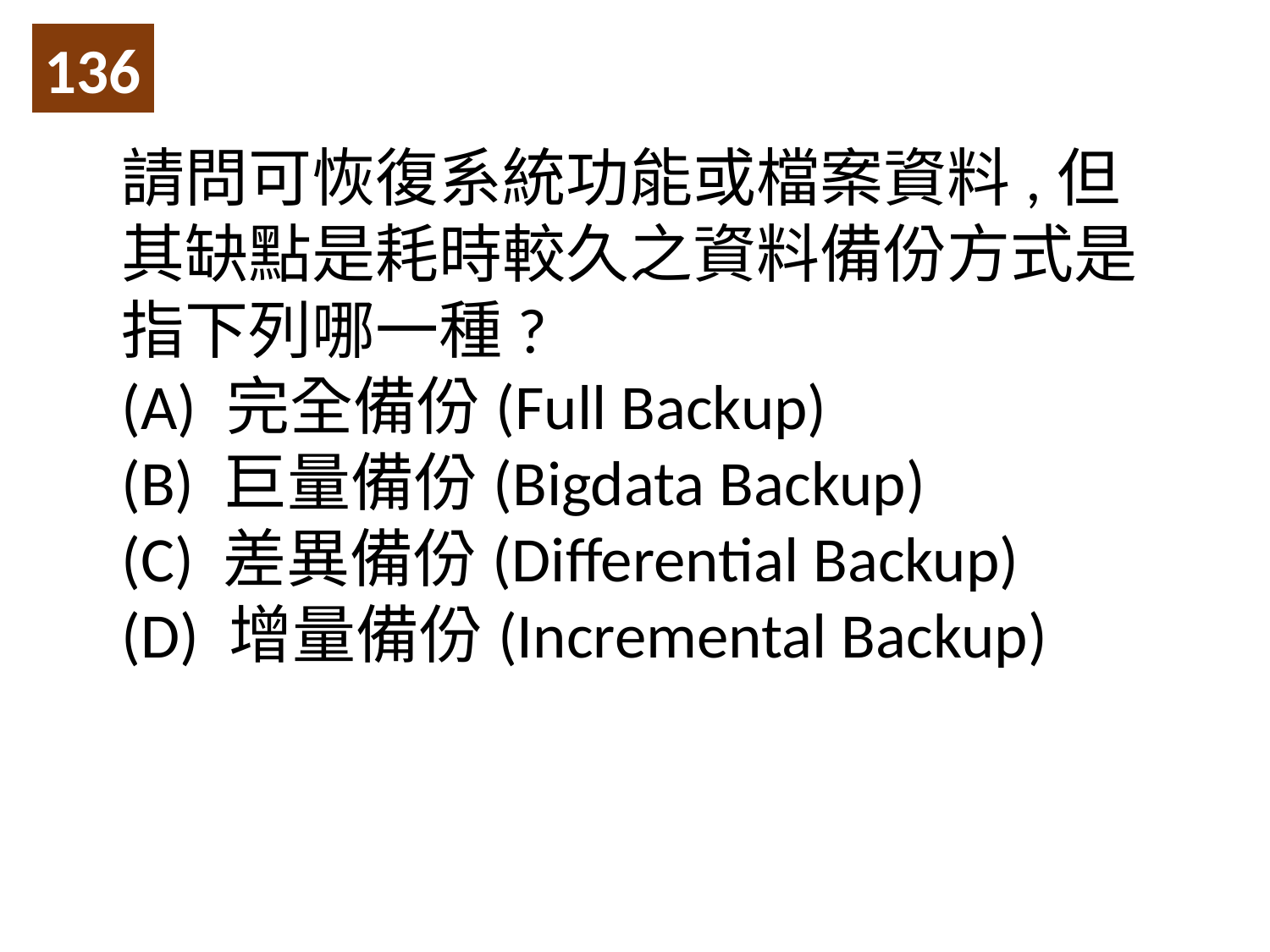

136
請問可恢復系統功能或檔案資料,但其缺點是耗時較久之資料備份方式是指下列哪一種?
(A) 完全備份(Full Backup)
(B) 巨量備份(Bigdata Backup)
(C) 差異備份(Differential Backup)
(D) 增量備份(Incremental Backup)